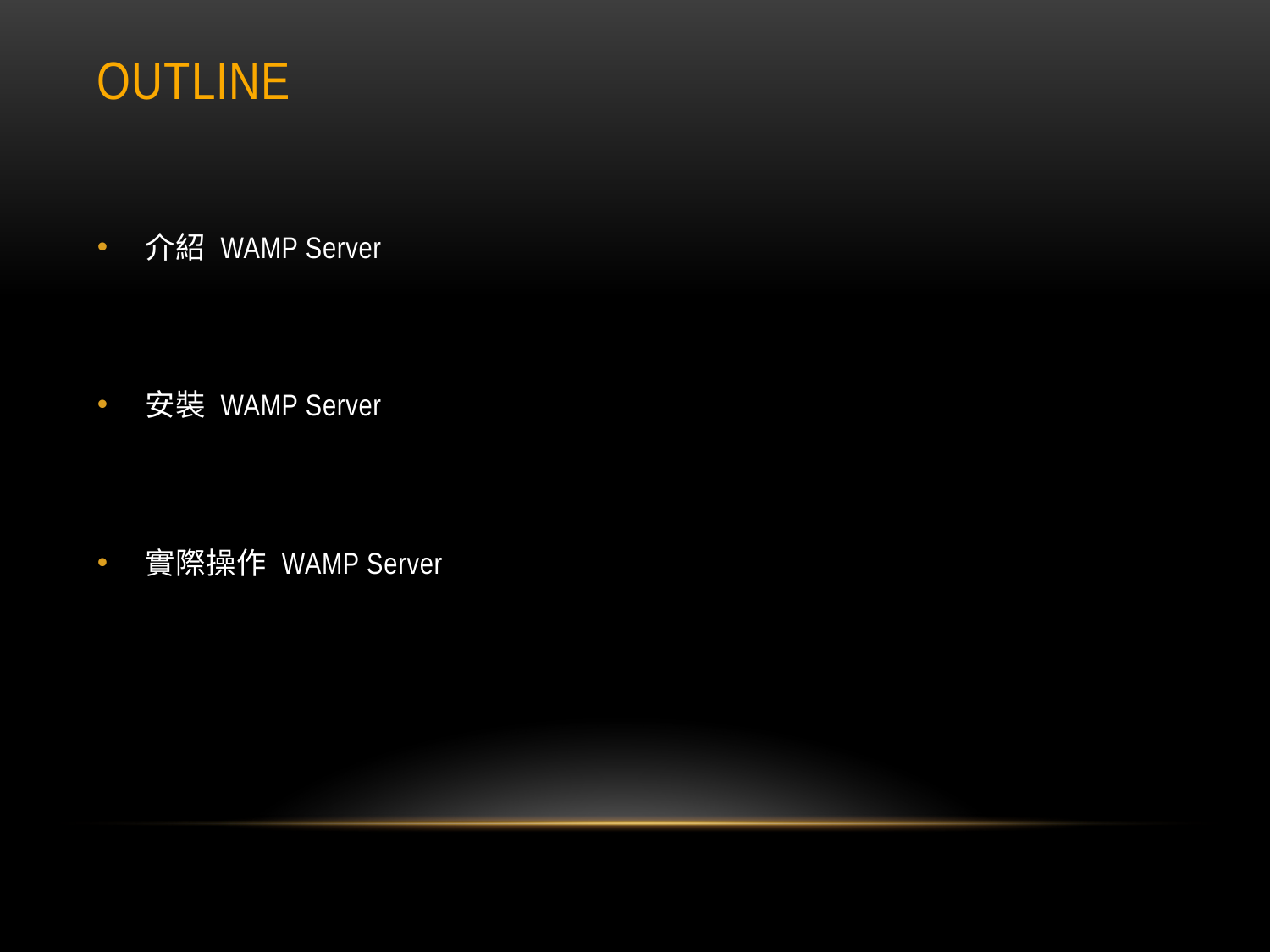

# Outline
介紹 WAMP Server

安裝 WAMP Server

實際操作 WAMP Server